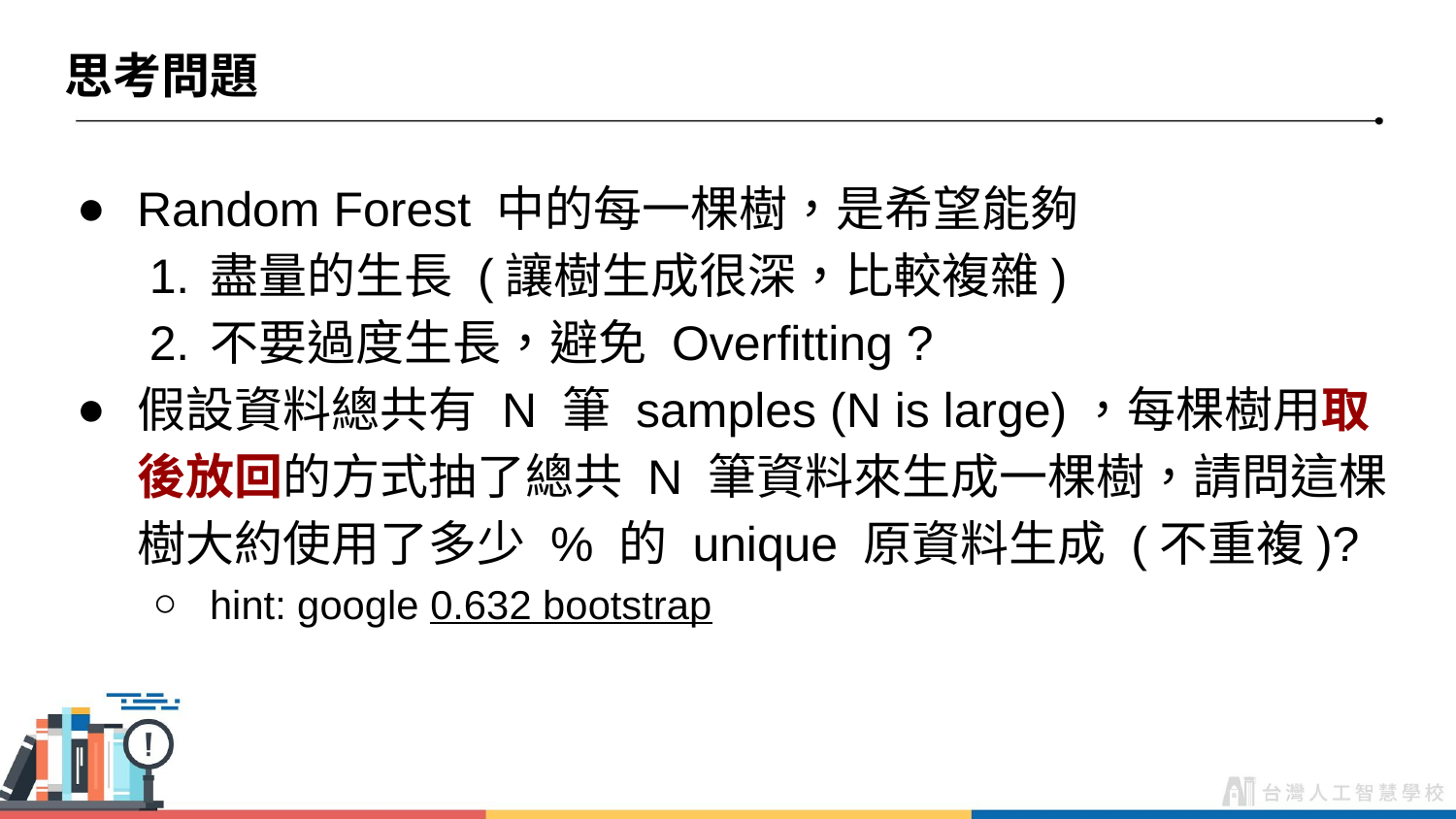

# 思考問題
Random Forest 中的每一棵樹，是希望能夠
盡量的生長 (讓樹生成很深，比較複雜)
不要過度生長，避免 Overfitting ?
假設資料總共有 N 筆 samples (N is large)，每棵樹用取後放回的方式抽了總共 N 筆資料來生成一棵樹，請問這棵樹大約使用了多少 % 的 unique 原資料生成 (不重複)?
hint: google 0.632 bootstrap